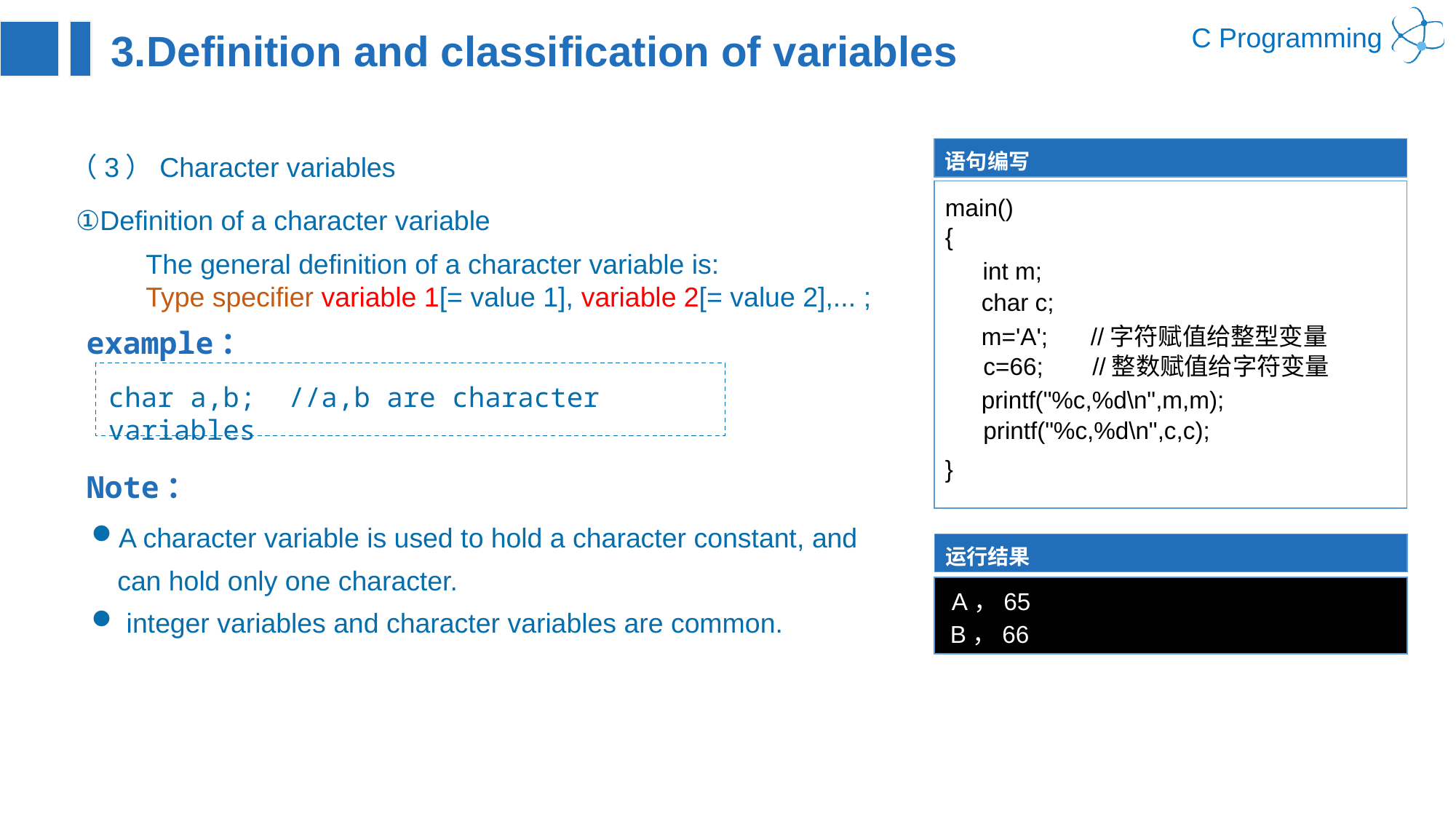

3.Definition and classification of variables

（3）Character variables

语句编写

main()
{

}
①Definition of a character variable
The general definition of a character variable is:
Type specifier variable 1[= value 1], variable 2[= value 2],... ;
int m;
char c;
example：
m='A';	//字符赋值给整型变量
c=66;	//整数赋值给字符变量

char a,b;  //a,b are character variables
printf("%c,%d\n",m,m);
printf("%c,%d\n",c,c);
Note：
A character variable is used to hold a character constant, and can hold only one character.
 integer variables and character variables are common.

运行结果

A，65
B，66